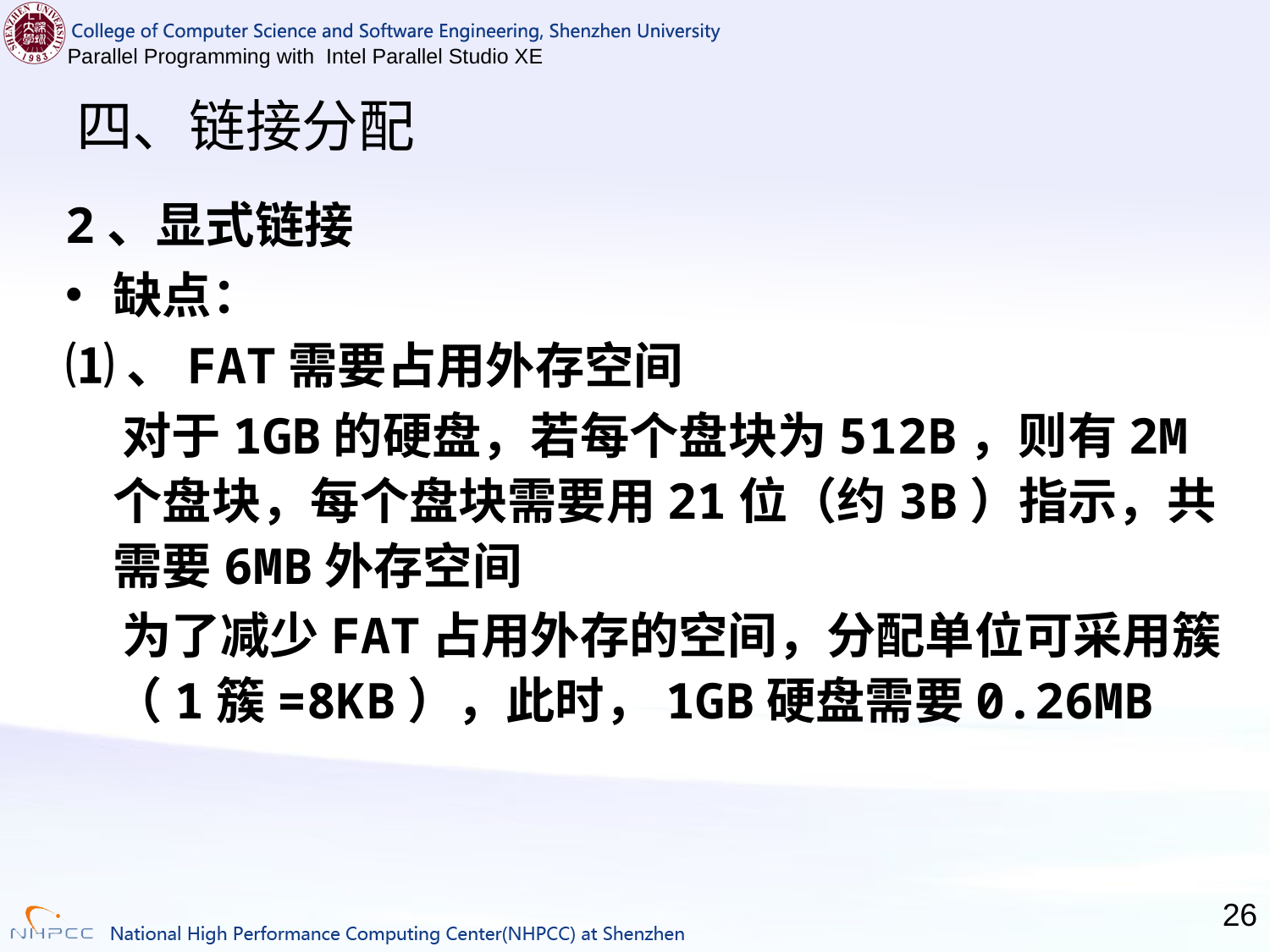

# 四、链接分配
2、显式链接
缺点：
⑴、FAT需要占用外存空间
    对于1GB的硬盘，若每个盘块为512B，则有2M个盘块，每个盘块需要用21位（约3B）指示，共需要6MB外存空间
    为了减少FAT占用外存的空间，分配单位可采用簇（1簇=8KB），此时，1GB硬盘需要0.26MB
26